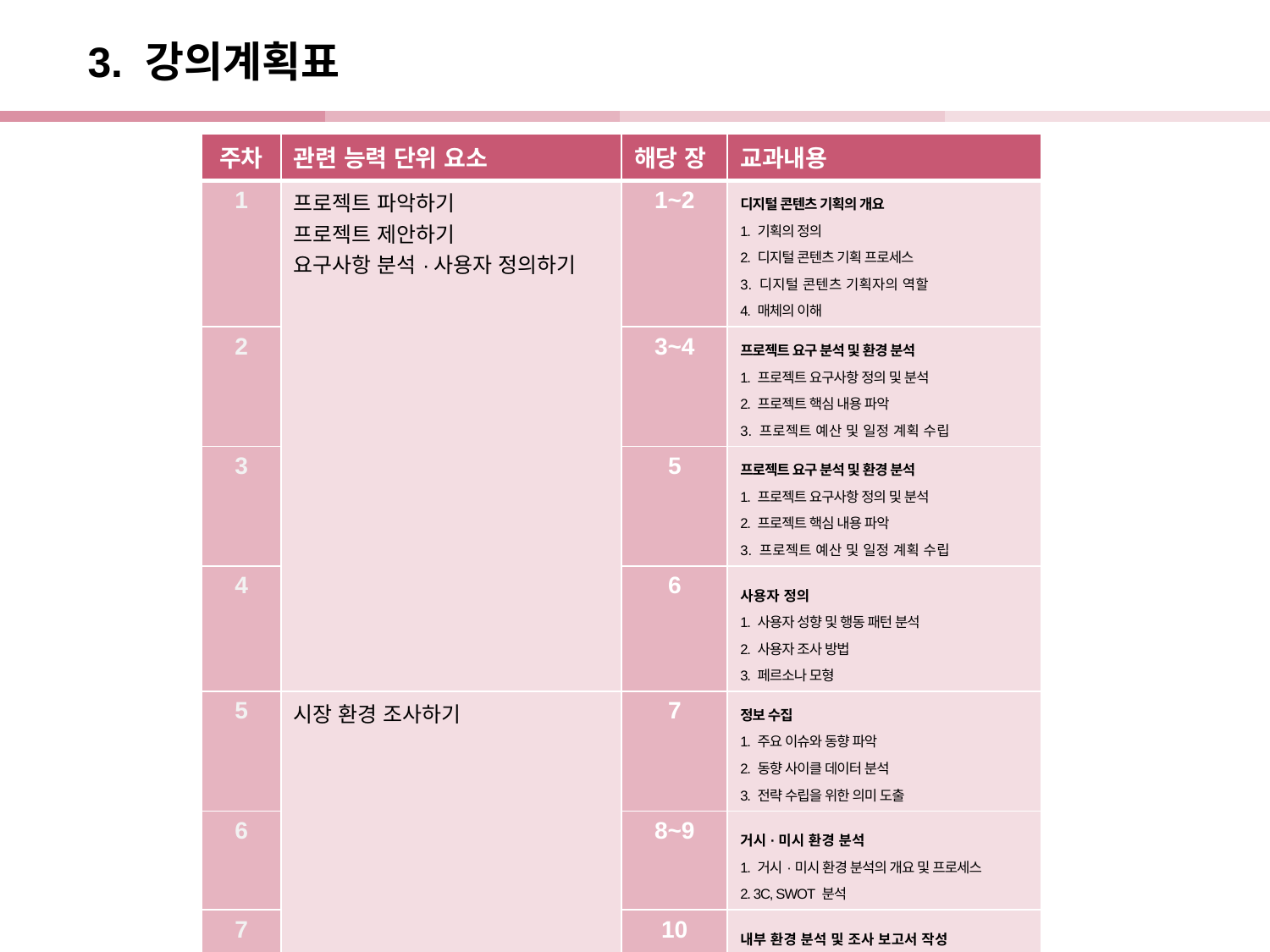

# 3. 강의계획표
| 주차 | 관련 능력 단위 요소 | 해당 장 | 교과내용 |
| --- | --- | --- | --- |
| 1 | 프로젝트 파악하기 프로젝트 제안하기 요구사항 분석·사용자 정의하기 | 1~2 | 디지털 콘텐츠 기획의 개요 1. 기획의 정의 2. 디지털 콘텐츠 기획 프로세스 3. 디지털 콘텐츠 기획자의 역할 4. 매체의 이해 |
| 2 |  | 3~4 | 프로젝트 요구 분석 및 환경 분석 1. 프로젝트 요구사항 정의 및 분석 2. 프로젝트 핵심 내용 파악 3. 프로젝트 예산 및 일정 계획 수립 |
| 3 |  | 5 | 프로젝트 요구 분석 및 환경 분석 1. 프로젝트 요구사항 정의 및 분석 2. 프로젝트 핵심 내용 파악 3. 프로젝트 예산 및 일정 계획 수립 |
| 4 |  | 6 | 사용자 정의 1. 사용자 성향 및 행동 패턴 분석 2. 사용자 조사 방법 3. 페르소나 모형 |
| 5 | 시장 환경 조사하기 | 7 | 정보 수집 1. 주요 이슈와 동향 파악 2. 동향 사이클 데이터 분석 3. 전략 수립을 위한 의미 도출 |
| 6 |  | 8~9 | 거시·미시 환경 분석 1. 거시·미시 환경 분석의 개요 및 프로세스 2. 3C, SWOT 분석 |
| 7 |  | 10 | 내부 환경 분석 및 조사 보고서 작성 1. 타깃 인사이트(Target Insight) 2. 조사 보고서 작성 3. 보고서 시각화 |
| 8 | 중간고사 |  |  |